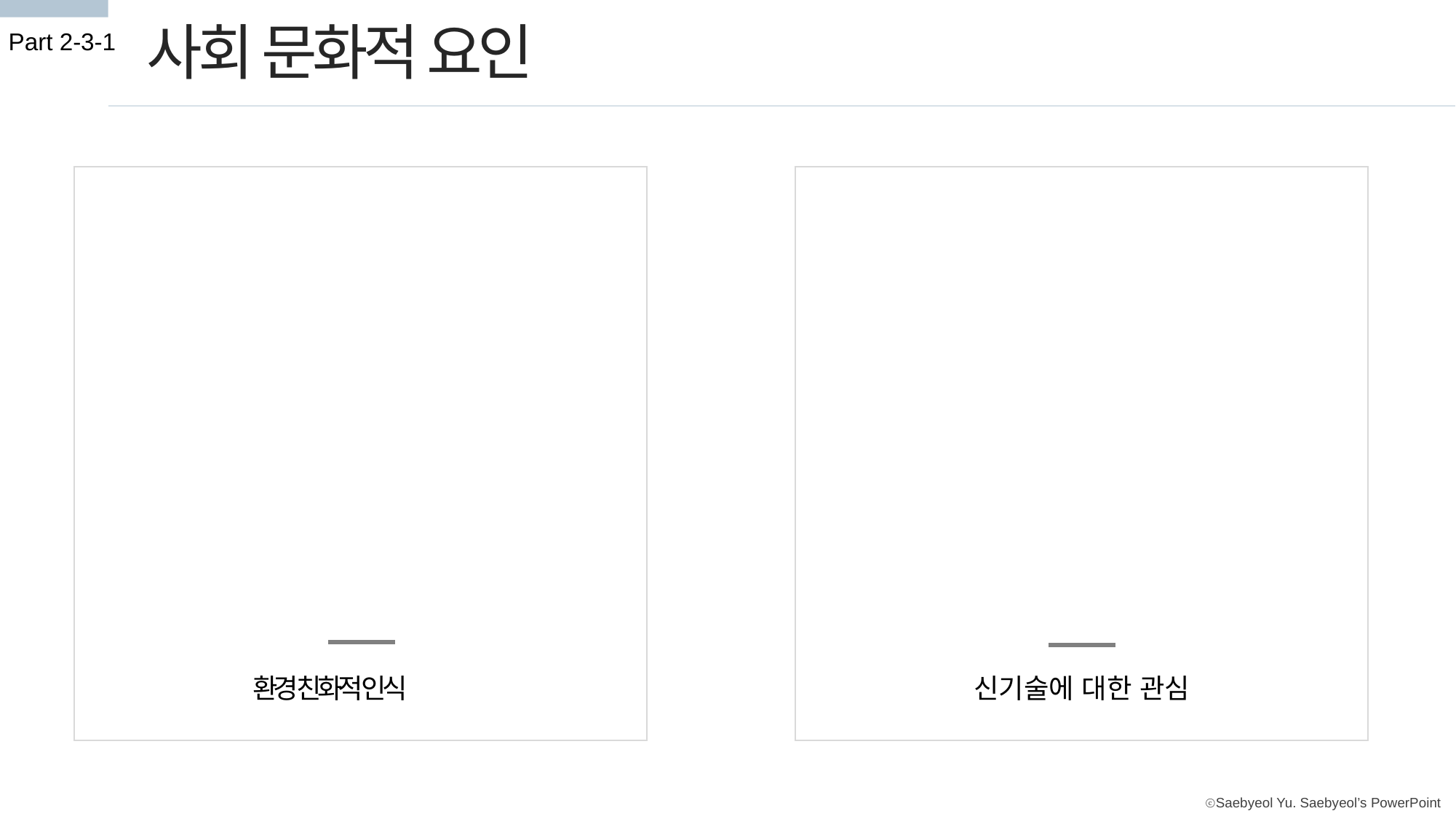

사회 문화적 요인
Part 2-3-1

환경 친화적 인식
신기술에 대한 관심